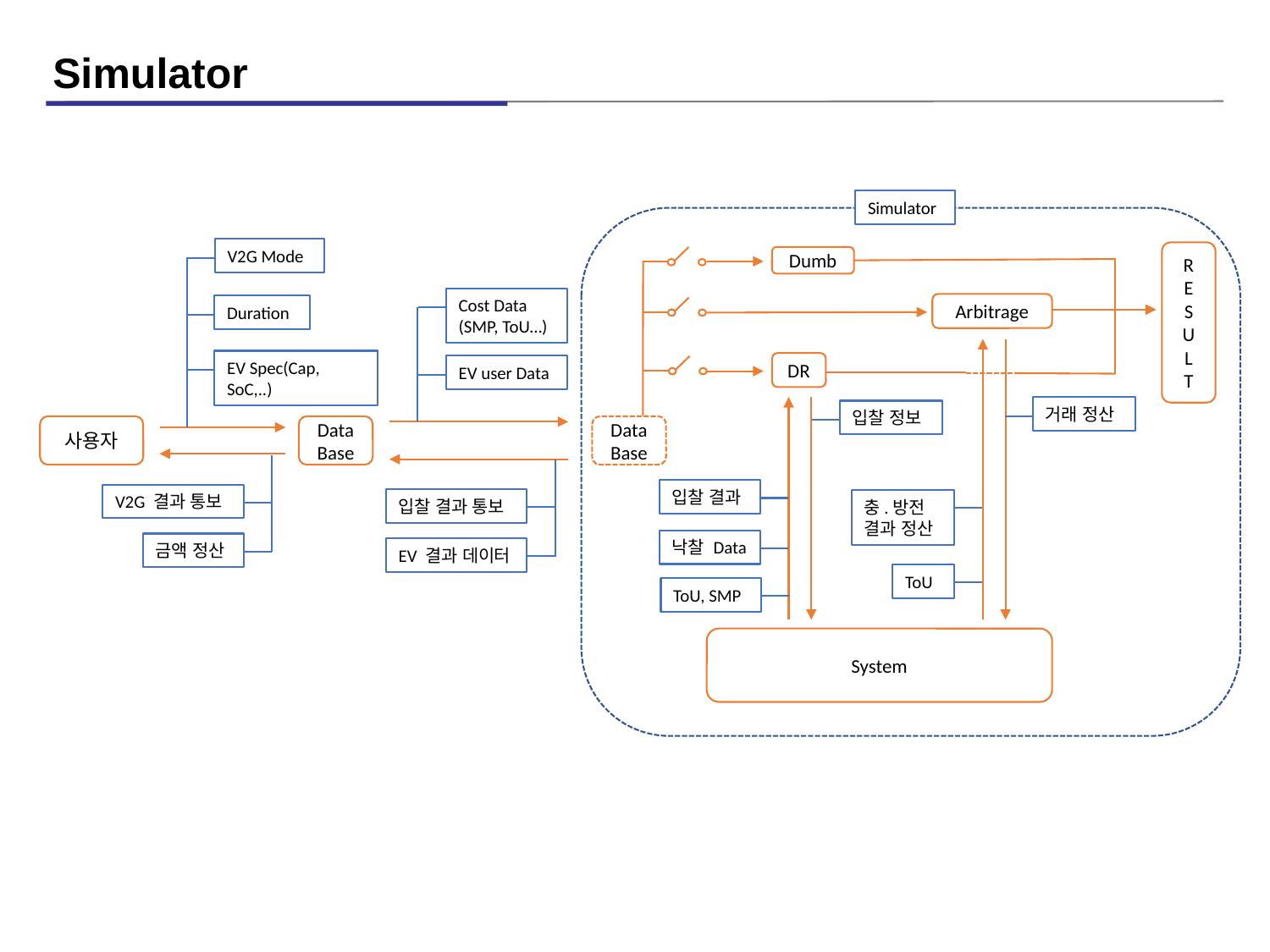

# Simulator
Simulator

V2G Mode
Duration
EV Spec(Cap, SoC,..)
R
E
S
U
L
T

Dumb
Cost Data
(SMP, ToU…)
EV user Data
Arbitrage

DR

거래 정산
입찰 정보
사용자
Data Base
Data Base
V2G 결과 통보
금액 정산
입찰 결과 통보
EV 결과 데이터
입찰 결과
충.방전 결과 정산
낙찰 Data
ToU
ToU, SMP
System